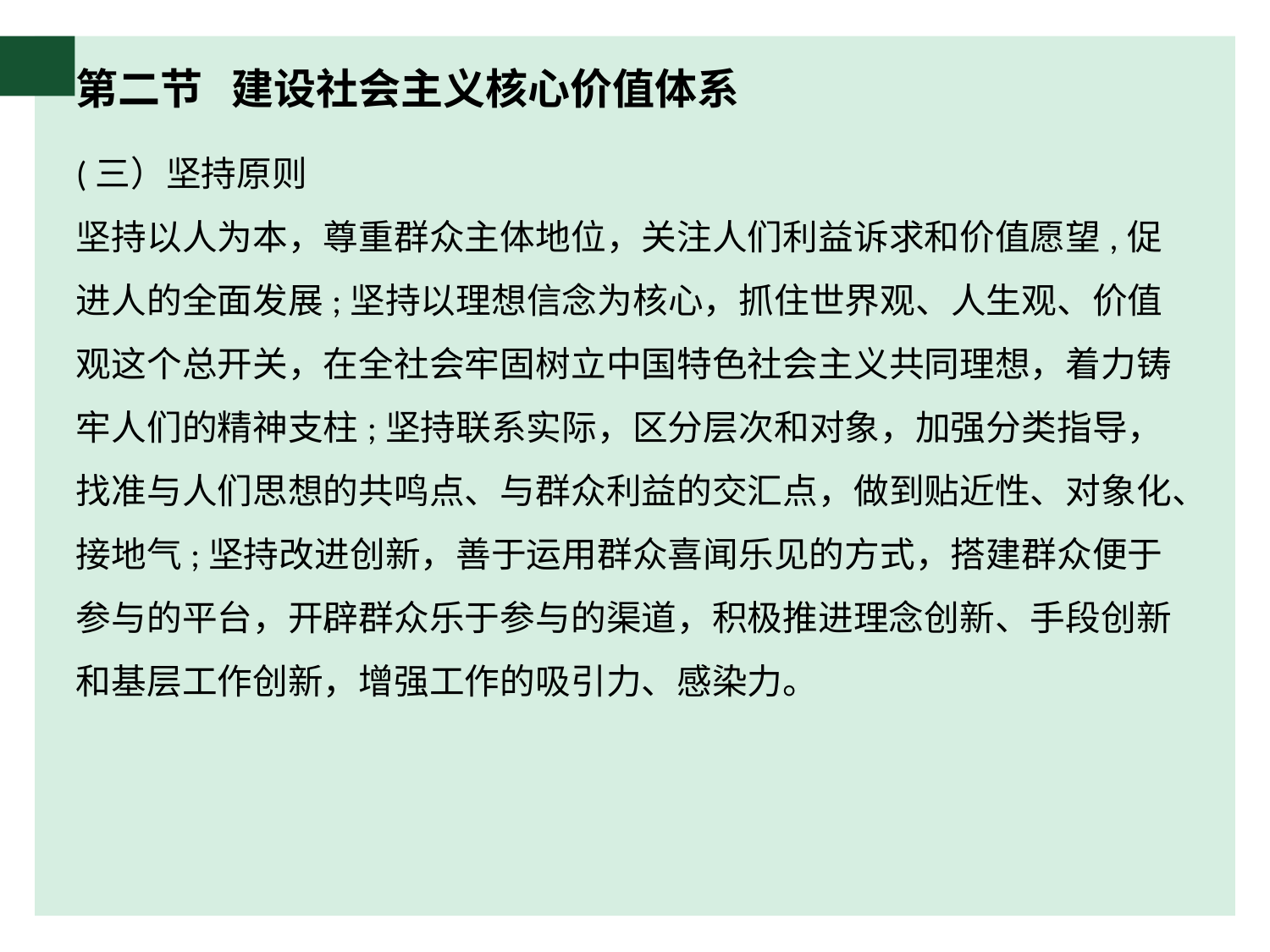

# 第二节   建设社会主义核心价值体系
(三）坚持原则
坚持以人为本，尊重群众主体地位，关注人们利益诉求和价值愿望,促进人的全面发展;坚持以理想信念为核心，抓住世界观、人生观、价值观这个总开关，在全社会牢固树立中国特色社会主义共同理想，着力铸牢人们的精神支柱;坚持联系实际，区分层次和对象，加强分类指导，找准与人们思想的共鸣点、与群众利益的交汇点，做到贴近性、对象化、接地气;坚持改进创新，善于运用群众喜闻乐见的方式，搭建群众便于参与的平台，开辟群众乐于参与的渠道，积极推进理念创新、手段创新和基层工作创新，增强工作的吸引力、感染力。